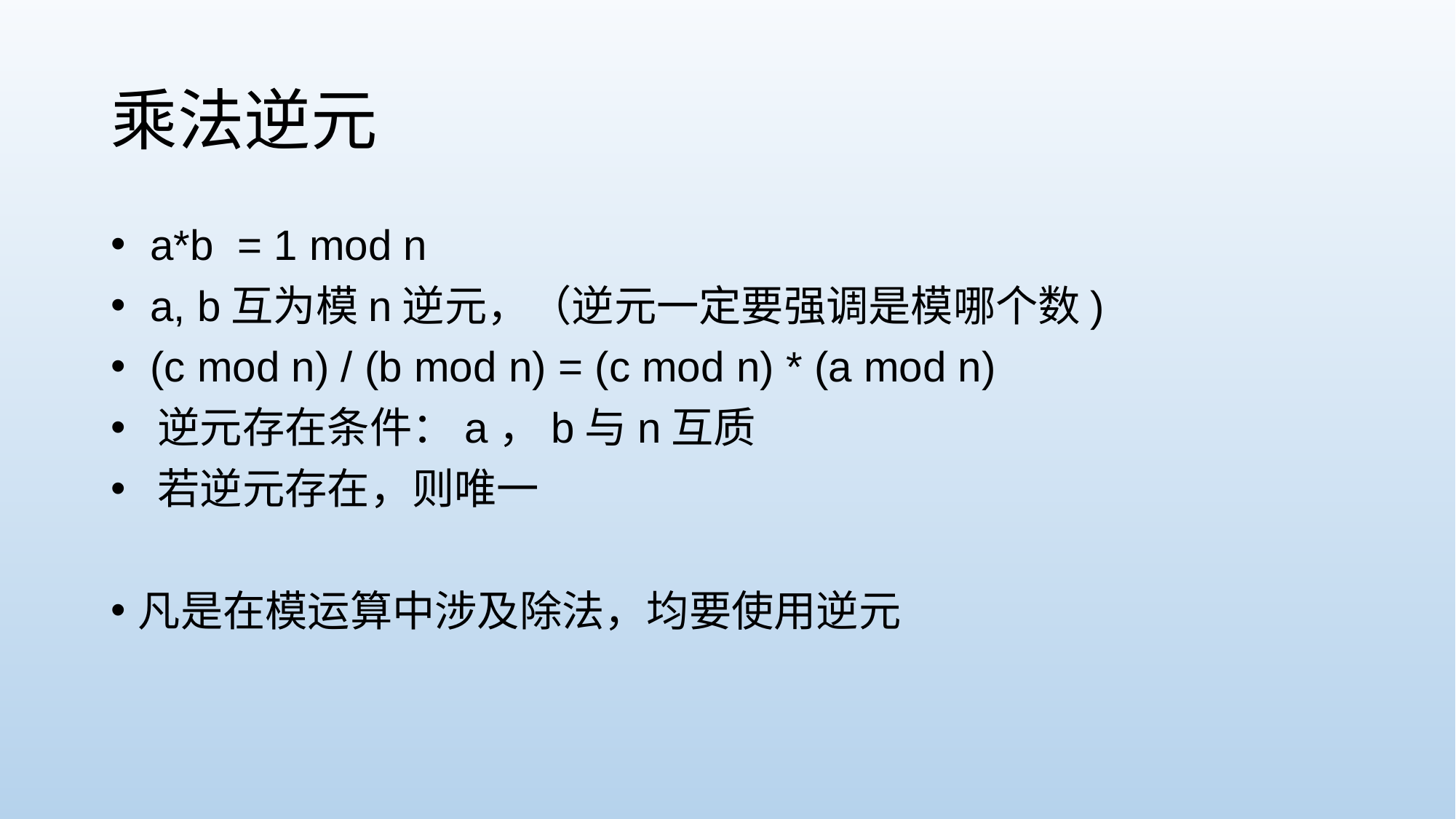

# 乘法逆元
 a*b  = 1 mod n
 a, b互为模n逆元，（逆元一定要强调是模哪个数)
 (c mod n) / (b mod n) = (c mod n) * (a mod n)
 逆元存在条件：a，b与n互质
 若逆元存在，则唯一

凡是在模运算中涉及除法，均要使用逆元